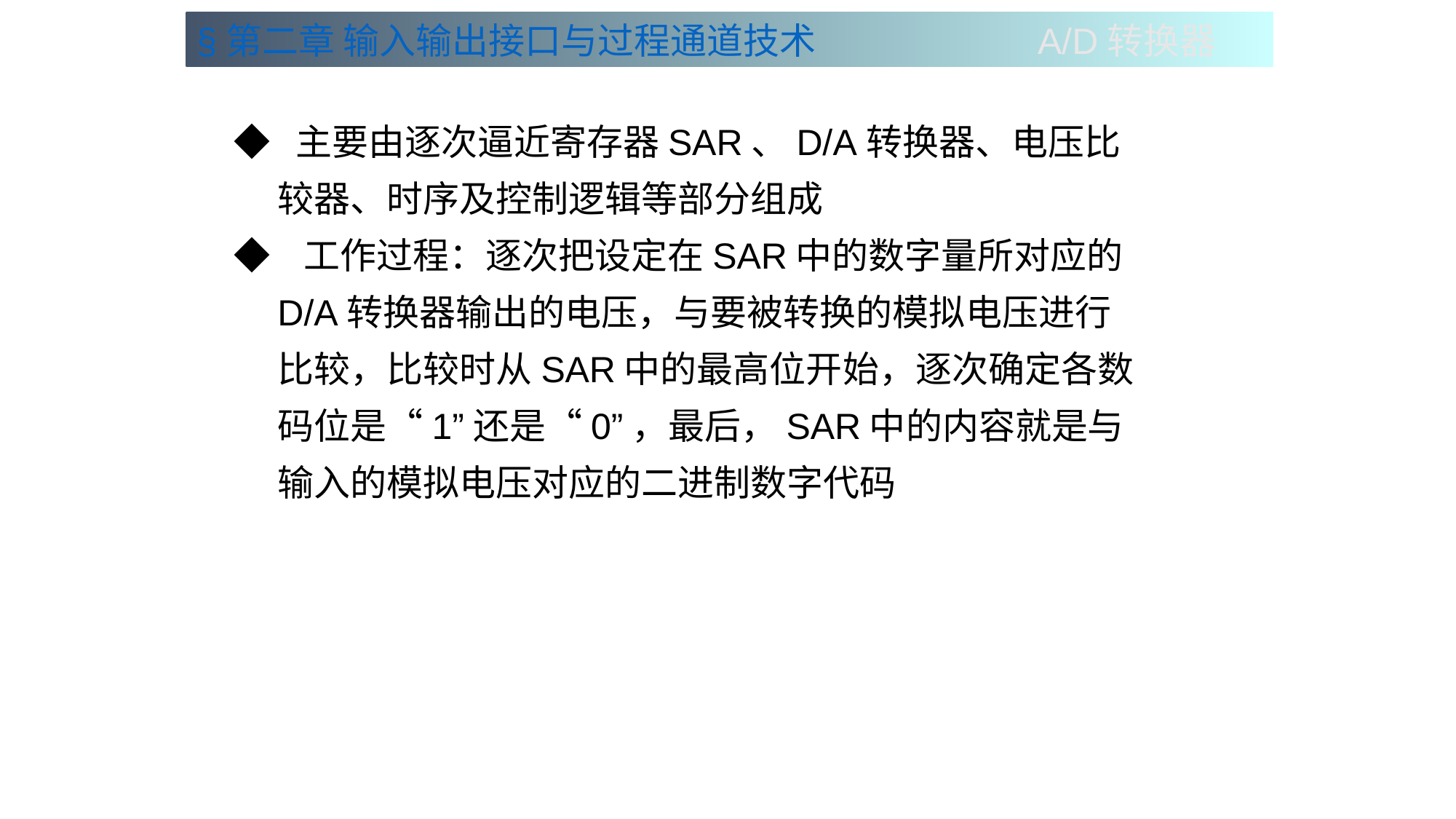

§第二章 输入输出接口与过程通道技术                          A/D转换器
◆  主要由逐次逼近寄存器SAR、D/A转换器、电压比较器、时序及控制逻辑等部分组成
◆   工作过程：逐次把设定在SAR中的数字量所对应的D/A转换器输出的电压，与要被转换的模拟电压进行比较，比较时从SAR中的最高位开始，逐次确定各数码位是“1”还是“0”，最后，SAR中的内容就是与输入的模拟电压对应的二进制数字代码